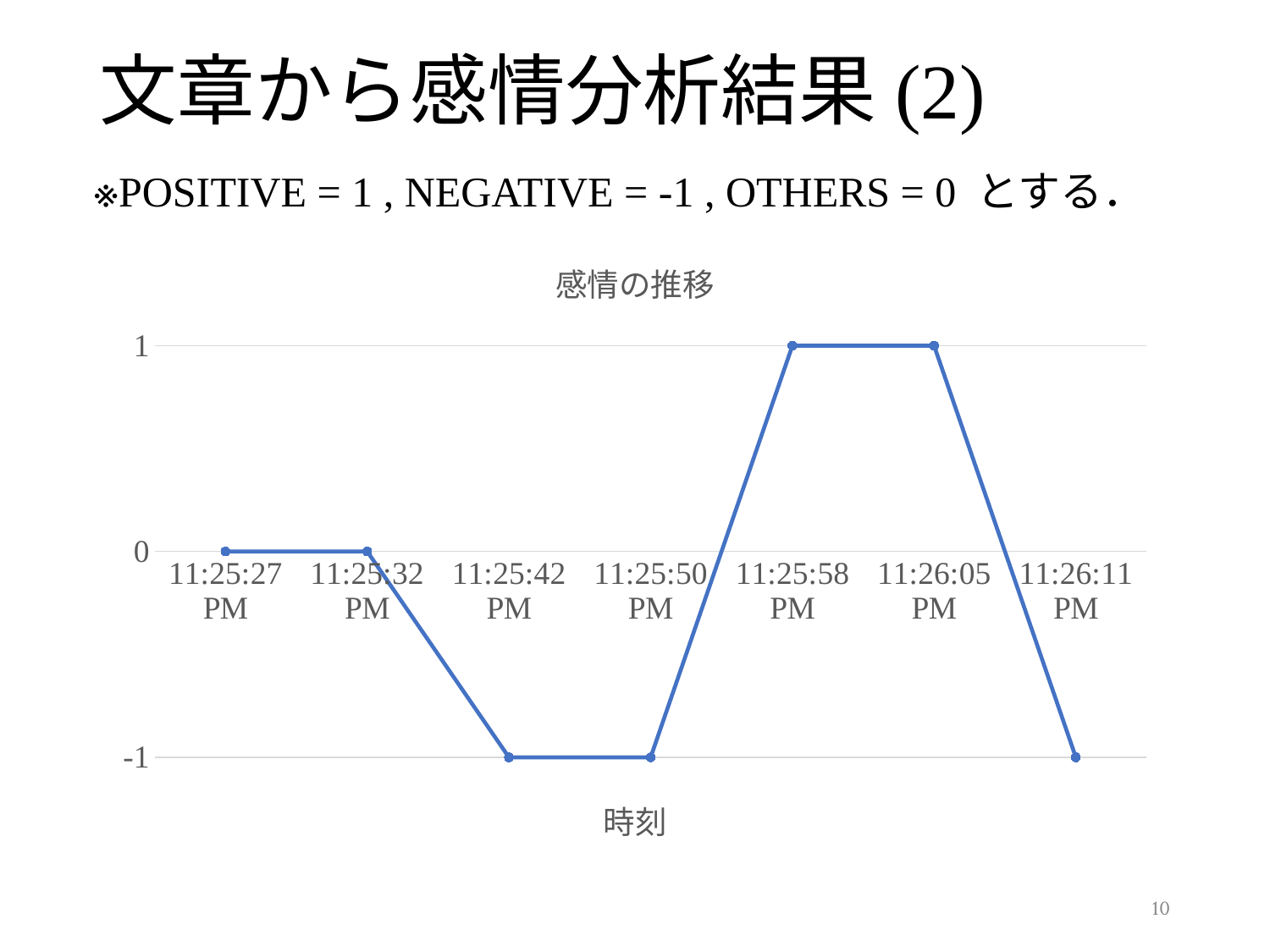

文章から感情分析結果(2)
※POSITIVE = 1 , NEGATIVE = -1 , OTHERS = 0 とする．

### Chart: 感情の推移

| Category |  |
|---|---|
| 44651.976012175925 | 0.0 |
| 44651.976069270837 | 0.0 |
| 44651.976191307869 | -1.0 |
| 44651.97628354167 | -1.0 |
| 44651.976377118059 | 1.0 |
| 44651.976450590279 | 1.0 |
| 44651.976527199076 | -1.0 |
10